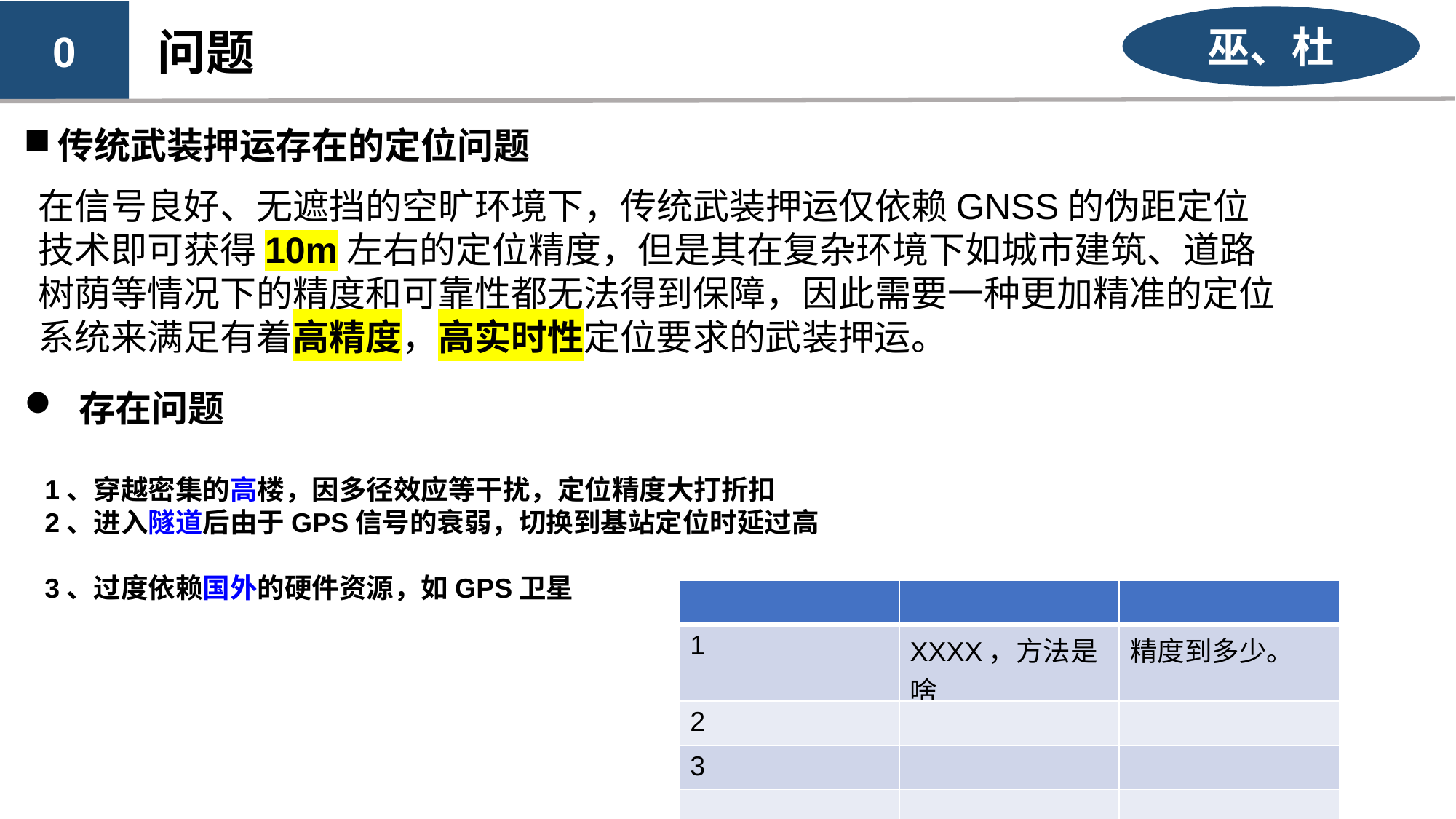

0

巫、杜
问题
传统武装押运存在的定位问题
在信号良好、无遮挡的空旷环境下，传统武装押运仅依赖GNSS的伪距定位技术即可获得10m左右的定位精度，但是其在复杂环境下如城市建筑、道路树荫等情况下的精度和可靠性都无法得到保障，因此需要一种更加精准的定位系统来满足有着高精度，高实时性定位要求的武装押运。
存在问题
1、穿越密集的高楼，因多径效应等干扰，定位精度大打折扣
2、进入隧道后由于GPS信号的衰弱，切换到基站定位时延过高

3、过度依赖国外的硬件资源，如GPS卫星
|  |  |  |
| --- | --- | --- |
| 1 | XXXX，方法是啥 | 精度到多少。 |
| 2 |  |  |
| 3 |  |  |
|  |  |  |
技术基础